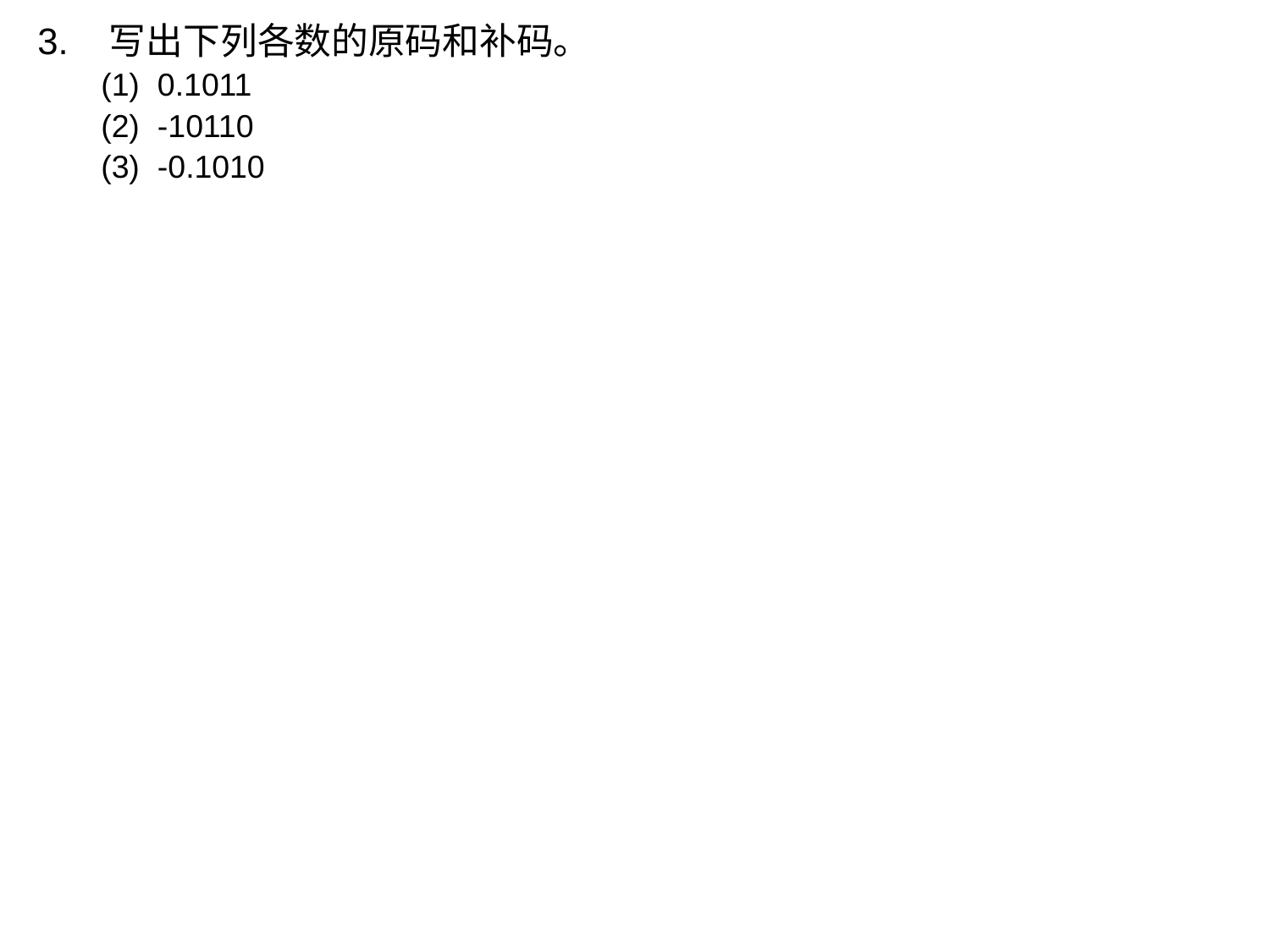

写出下列各数的原码和补码。
(1)  0.1011
(2)  -10110
(3)  -0.1010